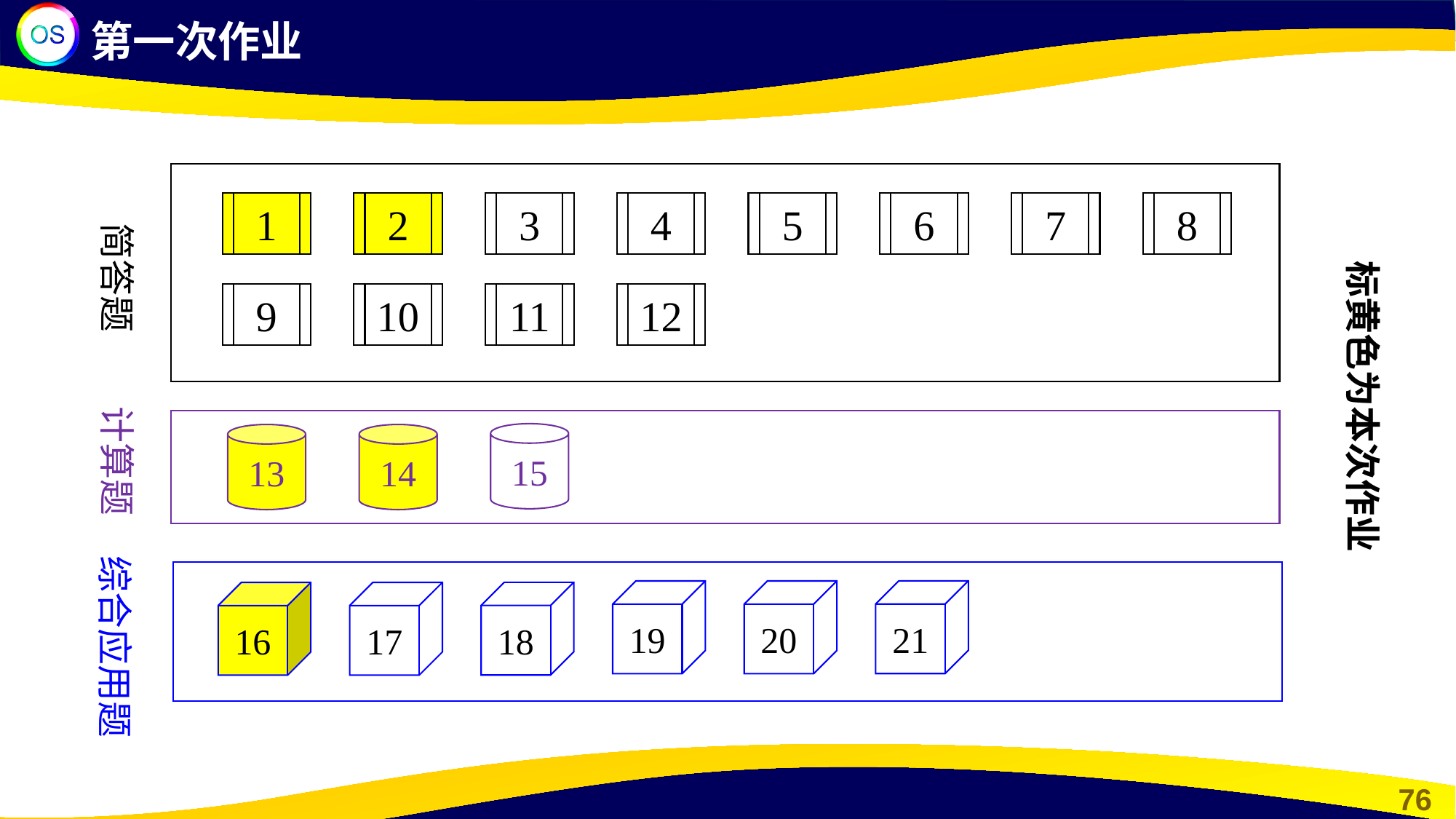

第一次作业

1
2
3
4
5
6
7
8
简答题
标黄色为本次作业
9
10
11
12
计算题

15
13
14
综合应用题

21
19
20
18
16
17